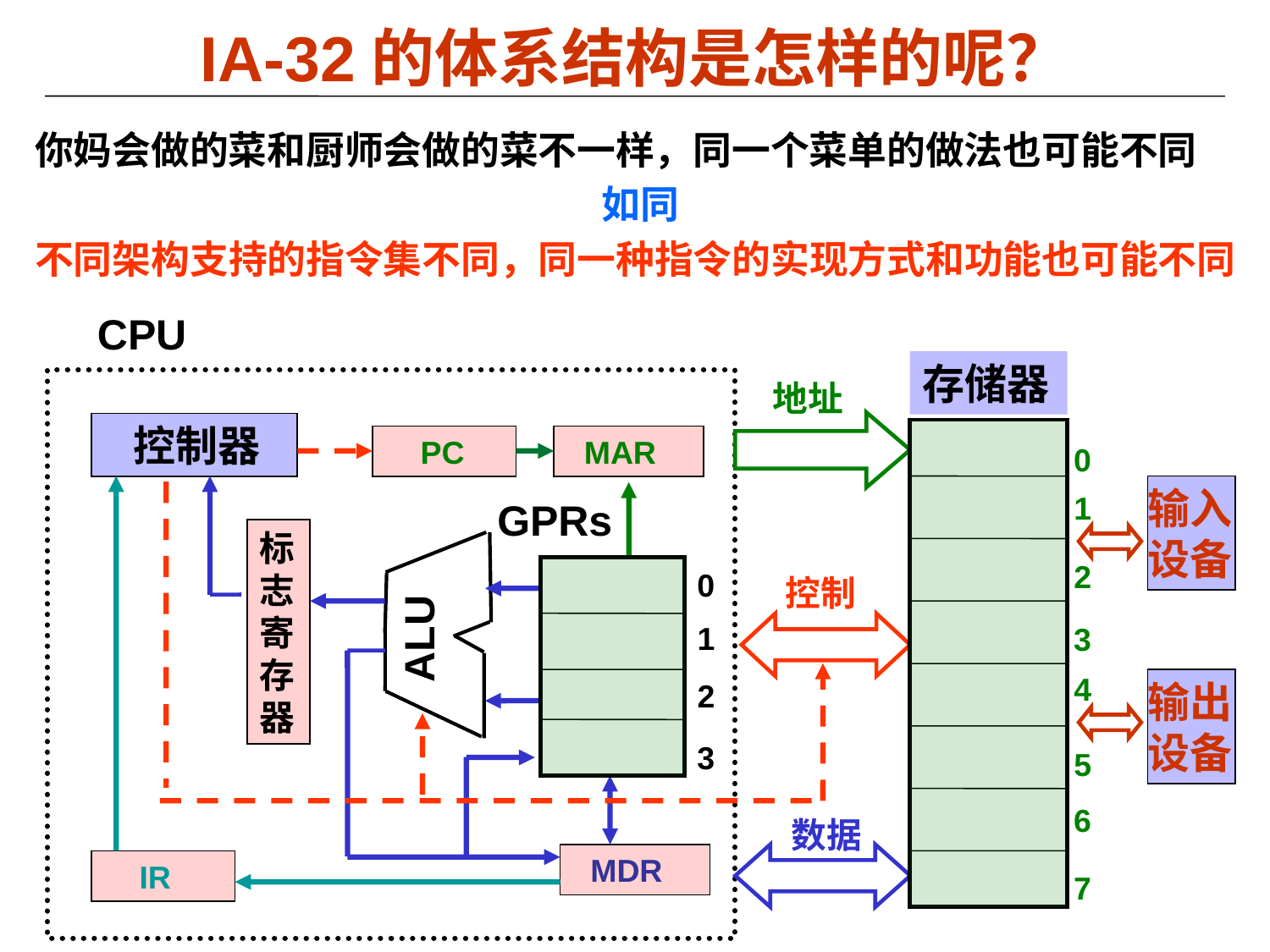

# IA-32的体系结构是怎样的呢？

你妈会做的菜和厨师会做的菜不一样，同一个菜单的做法也可能不同
如同
不同架构支持的指令集不同，同一种指令的实现方式和功能也可能不同
CPU

存储器

0
1
2
3
4
5
6
7

地址

控制

数据

  控制器
    PC
  MAR

输入
设备

GPRs

0
1
2
3

标
志
寄
存
器

ALU

输出
设备

  MDR
    IR